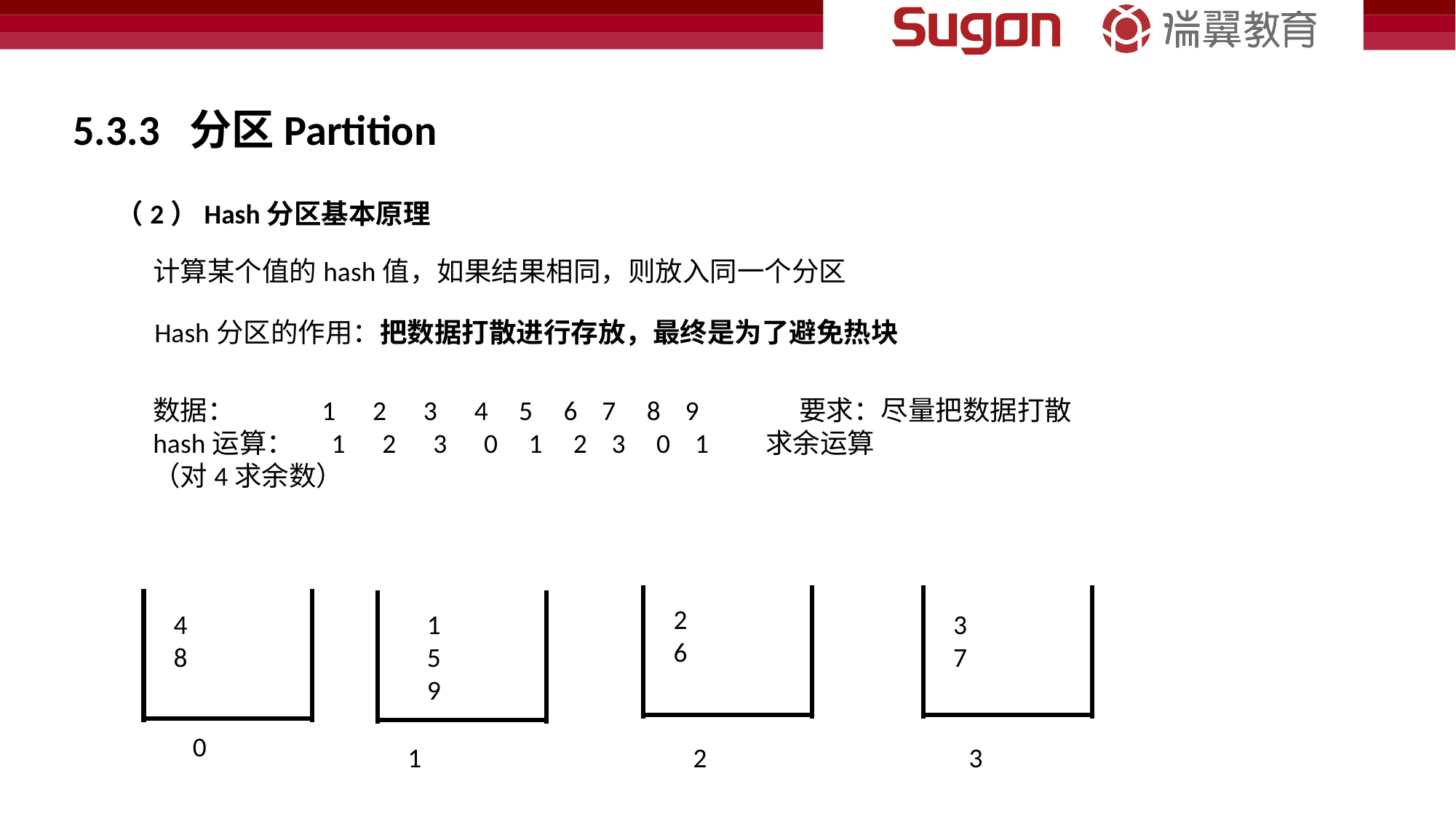

5.3.3  分区Partition
（2）Hash分区基本原理
计算某个值的hash值，如果结果相同，则放入同一个分区
Hash分区的作用：把数据打散进行存放，最终是为了避免热块
数据：             1      2      3      4     5     6    7     8    9               要求：尽量把数据打散
hash运算：     1      2      3      0     1     2    3     0    1        求余运算
（对4求余数）
2
6
4
8
1
5
9
3
7
0
1
2
3